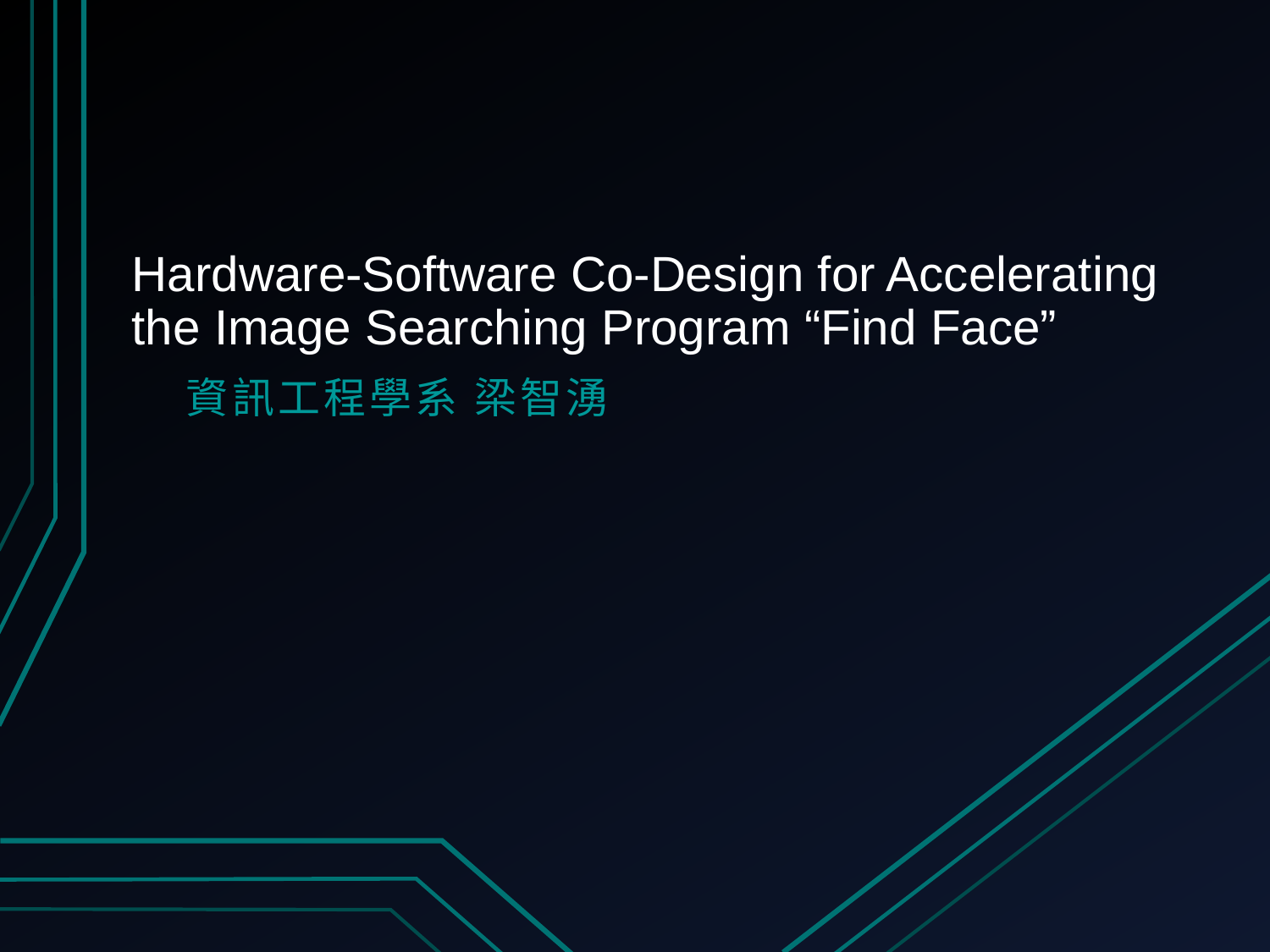

# Hardware-Software Co-Design for Accelerating the Image Searching Program “Find Face”
資訊工程學系 梁智湧